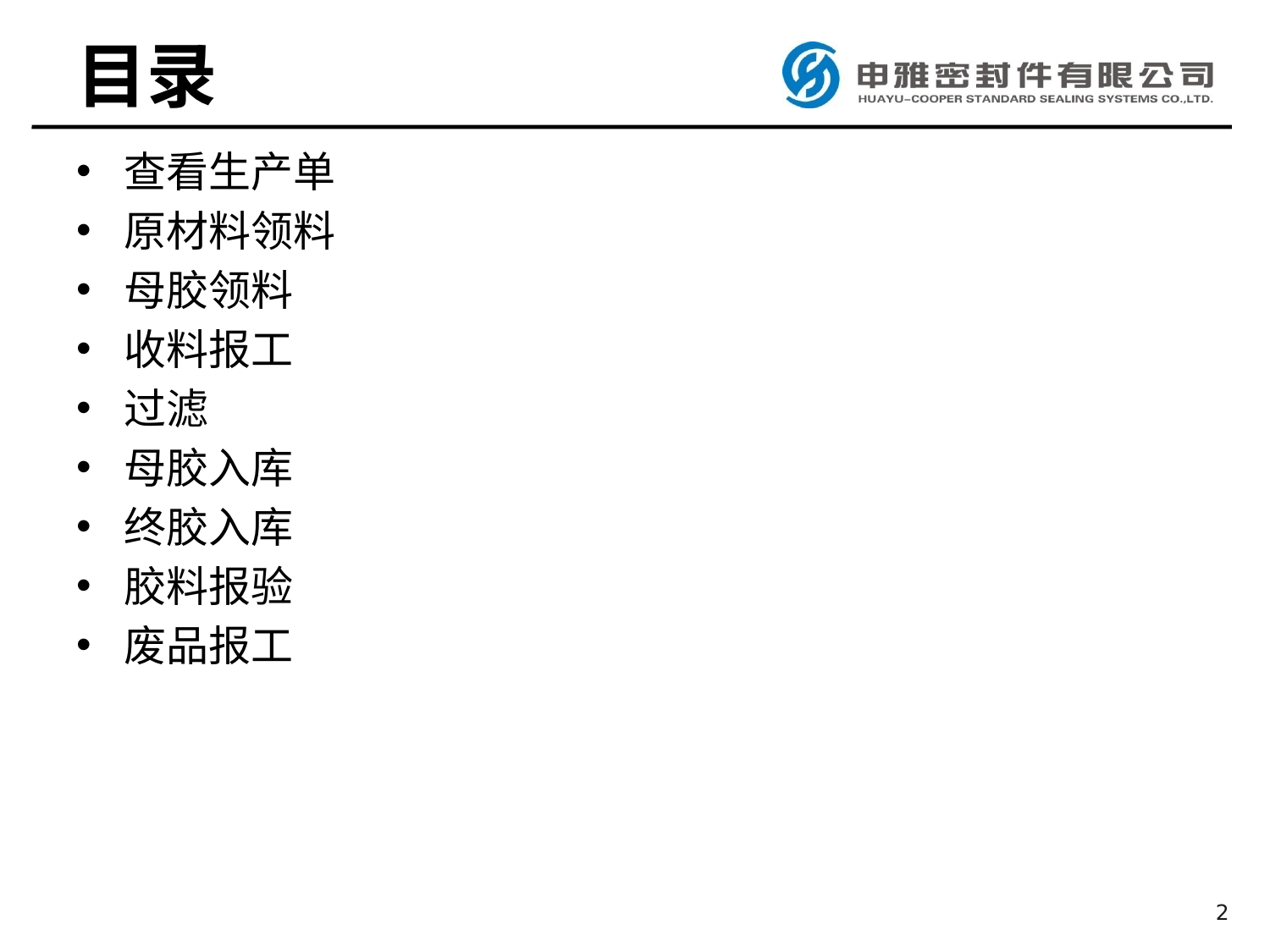

# 目录
查看生产单
原材料领料
母胶领料
收料报工
过滤
母胶入库
终胶入库
胶料报验
废品报工